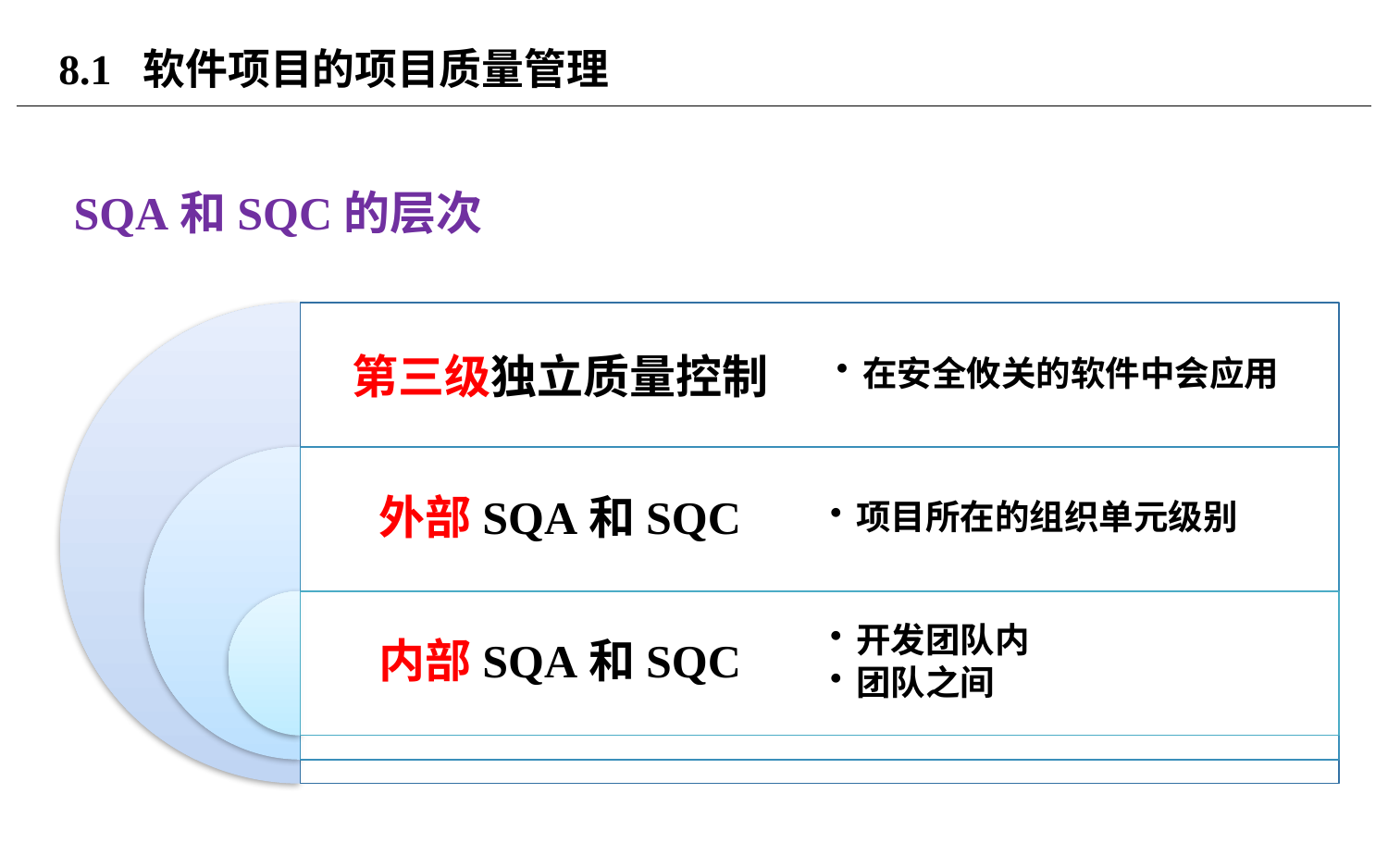

# 8.1  软件项目的项目质量管理
SQA和SQC的层次

第三级独立质量控制
外部SQA和SQC
内部SQA和SQC
在安全攸关的软件中会应用
项目所在的组织单元级别
开发团队内
团队之间